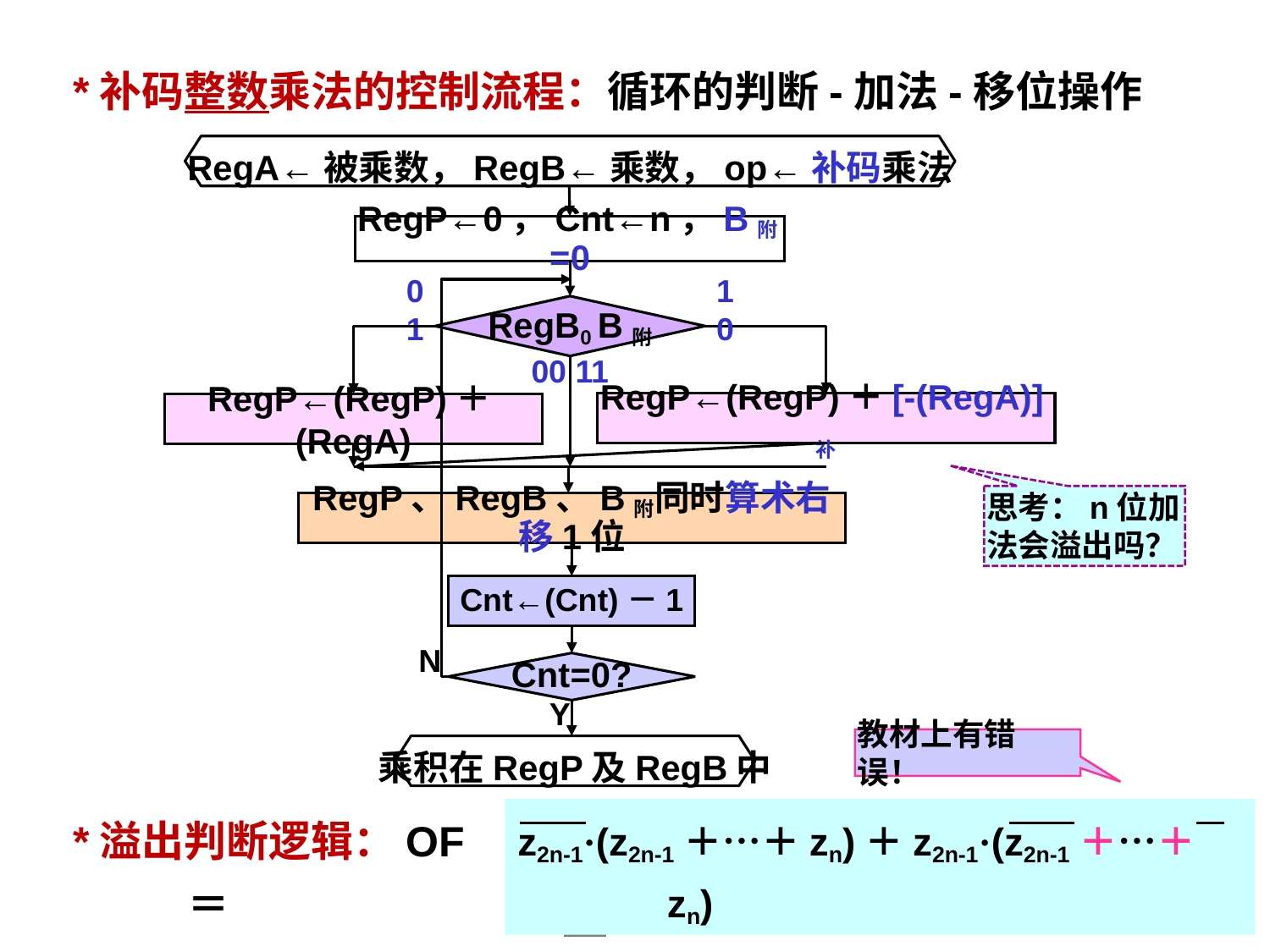

*补码整数乘法的控制流程：循环的判断-加法-移位操作
RegA←被乘数，RegB←乘数，op←补码乘法
RegP←0，Cnt←n，B附=0
01
RegB0 B附
10
00 11
RegP←(RegP)＋[-(RegA)]补
RegP←(RegP)＋(RegA)

RegP、RegB、B附同时算术右移1位
Cnt←(Cnt)－1
N
Cnt=0?
Y
乘积在RegP及RegB中
思考：n位加法会溢出吗？
教材上有错误！
   *溢出判断逻辑：OF＝
z2n-1·(z2n-1＋…＋zn)＋z2n-1·(z2n-1＋…＋zn)
91